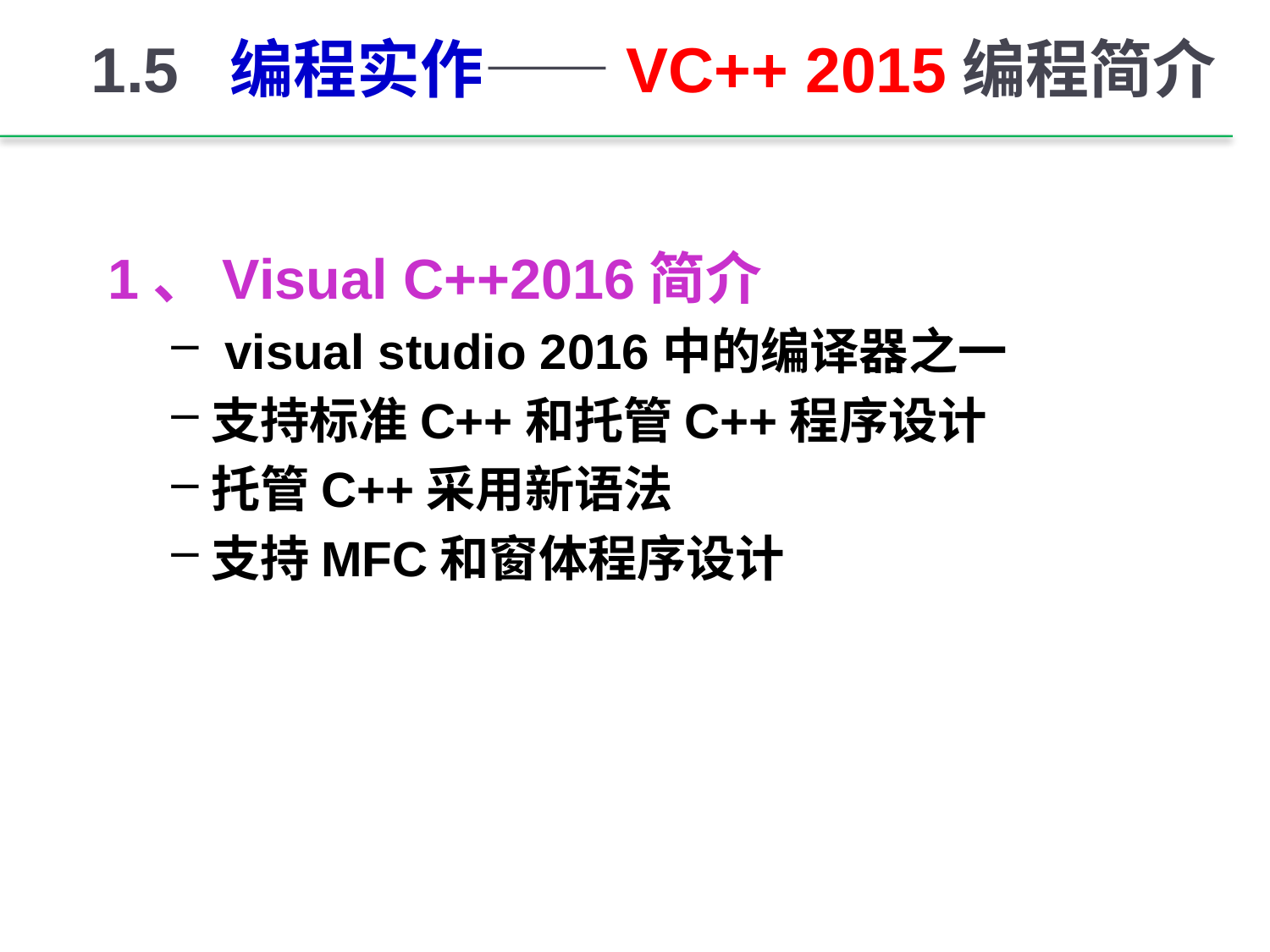

1.5  编程实作——VC++ 2015编程简介
1、Visual C++2016简介
 visual studio 2016中的编译器之一
支持标准C++和托管C++程序设计
托管C++采用新语法
支持MFC和窗体程序设计